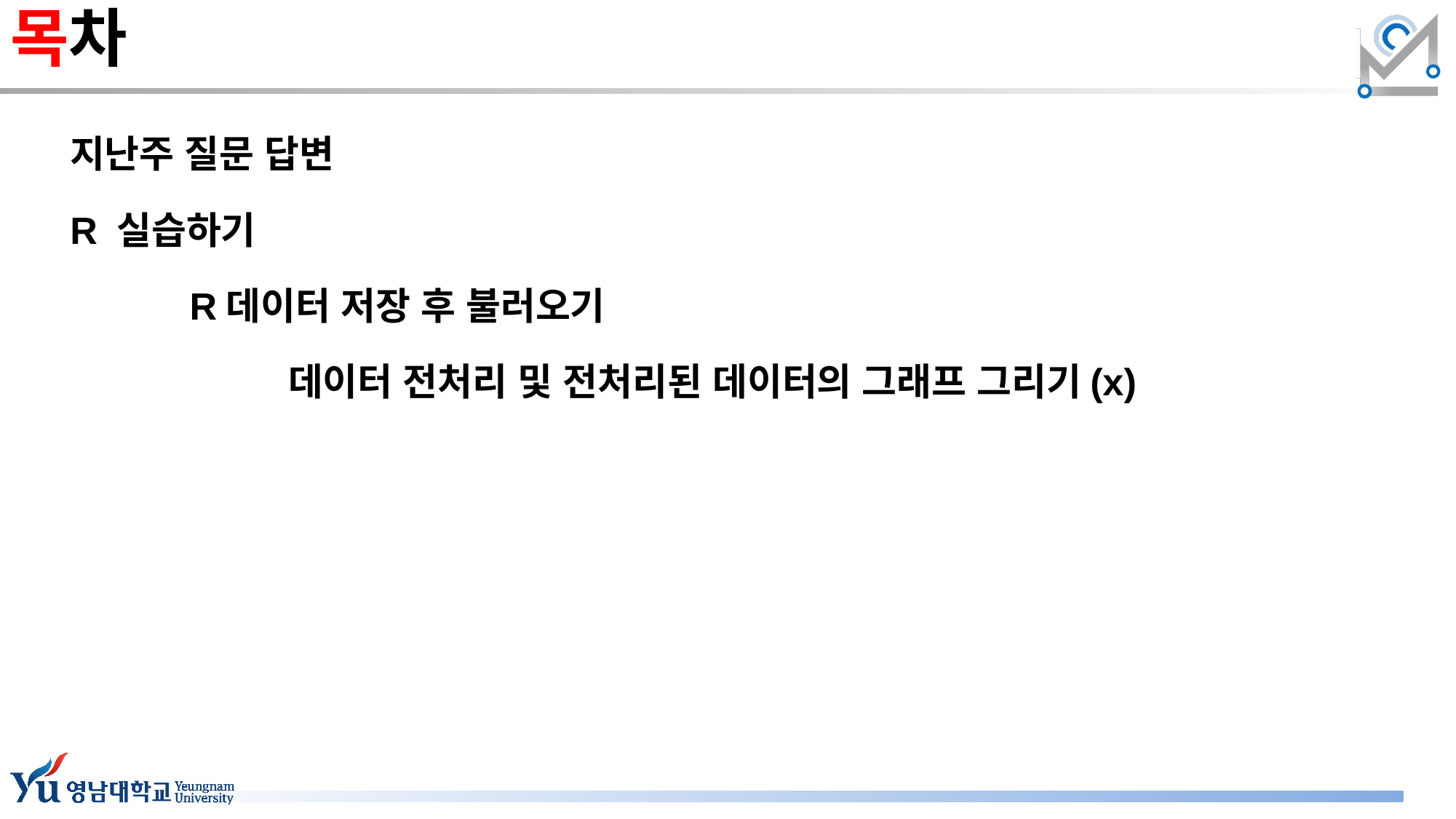

목차
지난주 질문 답변
R 실습하기
	 R데이터 저장 후 불러오기
		데이터 전처리 및 전처리된 데이터의 그래프 그리기(x)